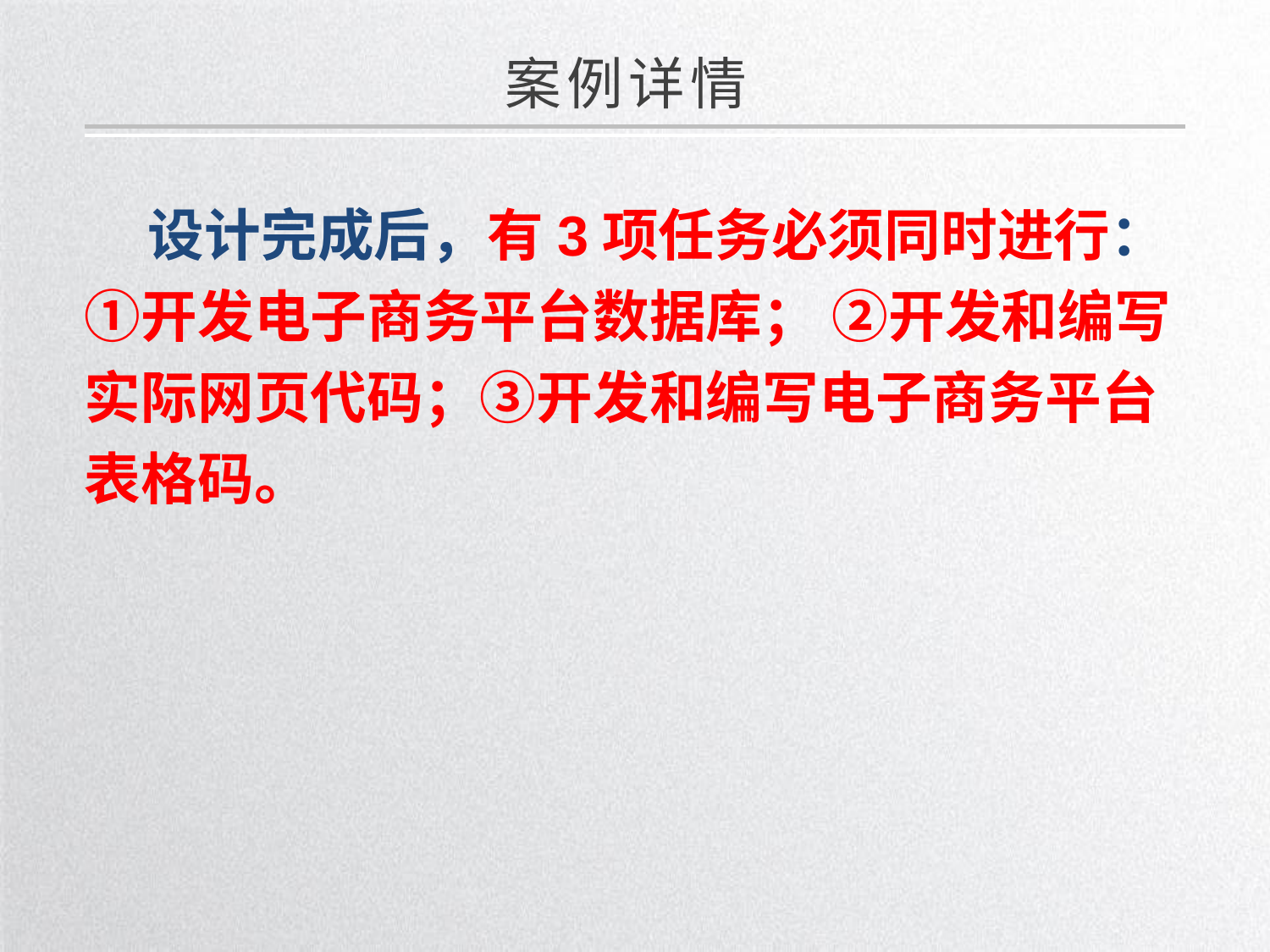

案例详情
设计完成后，有3项任务必须同时进行：①开发电子商务平台数据库； ②开发和编写实际网页代码；③开发和编写电子商务平台表格码。